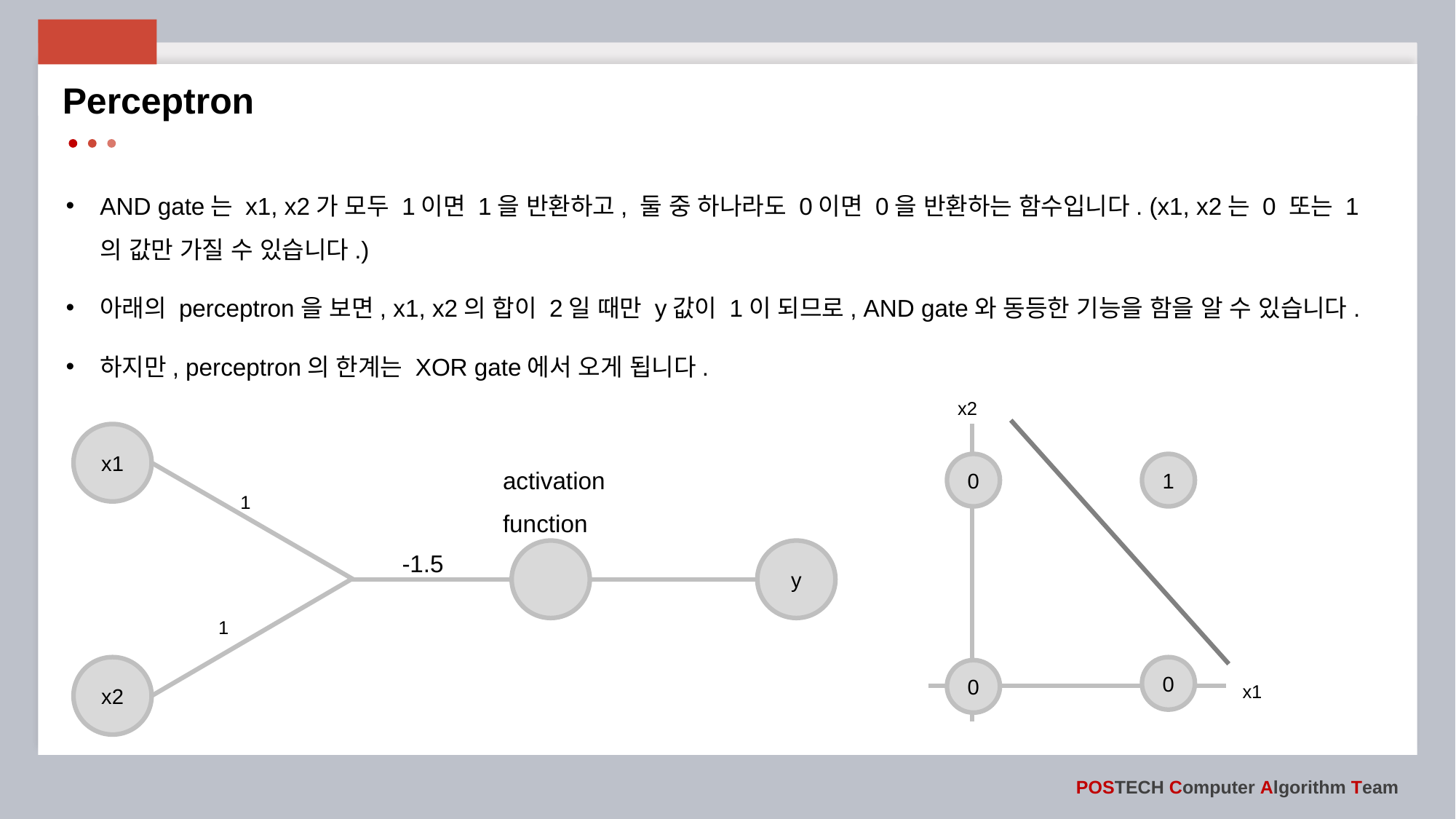

Perceptron
AND gate는 x1, x2가 모두 1이면 1을 반환하고, 둘 중 하나라도 0이면 0을 반환하는 함수입니다. (x1, x2는 0 또는 1의 값만 가질 수 있습니다.)
아래의 perceptron을 보면, x1, x2의 합이 2일 때만 y값이 1이 되므로, AND gate와 동등한 기능을 함을 알 수 있습니다.
하지만, perceptron의 한계는 XOR gate에서 오게 됩니다.
x2
x1
activation
function
0
1
1
-1.5
y

1
x2
0
0
x1